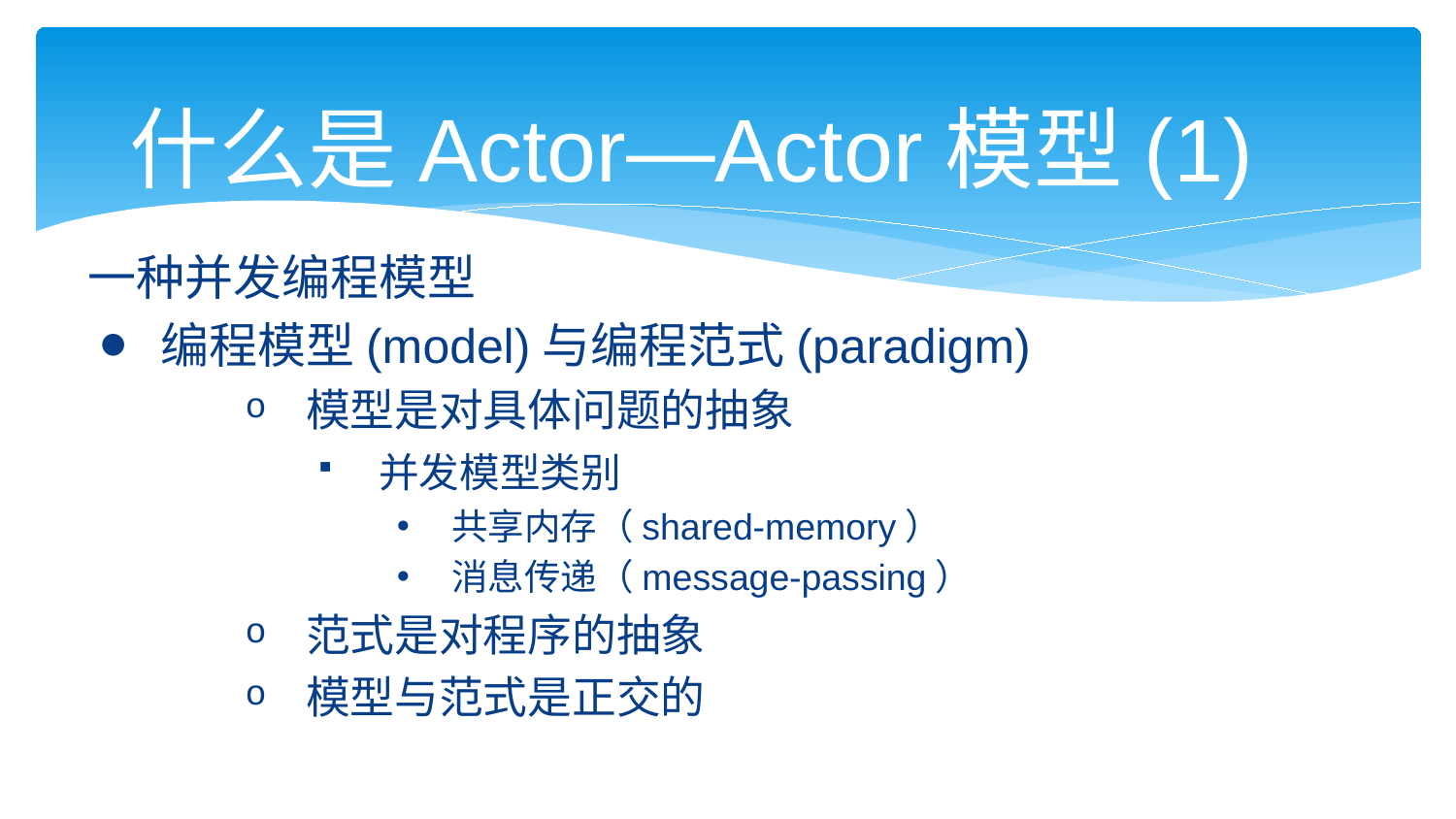

# 什么是Actor—Actor模型(1)
一种并发编程模型
编程模型(model)与编程范式(paradigm)
模型是对具体问题的抽象
并发模型类别
共享内存（shared-memory）
消息传递（message-passing）
范式是对程序的抽象
模型与范式是正交的